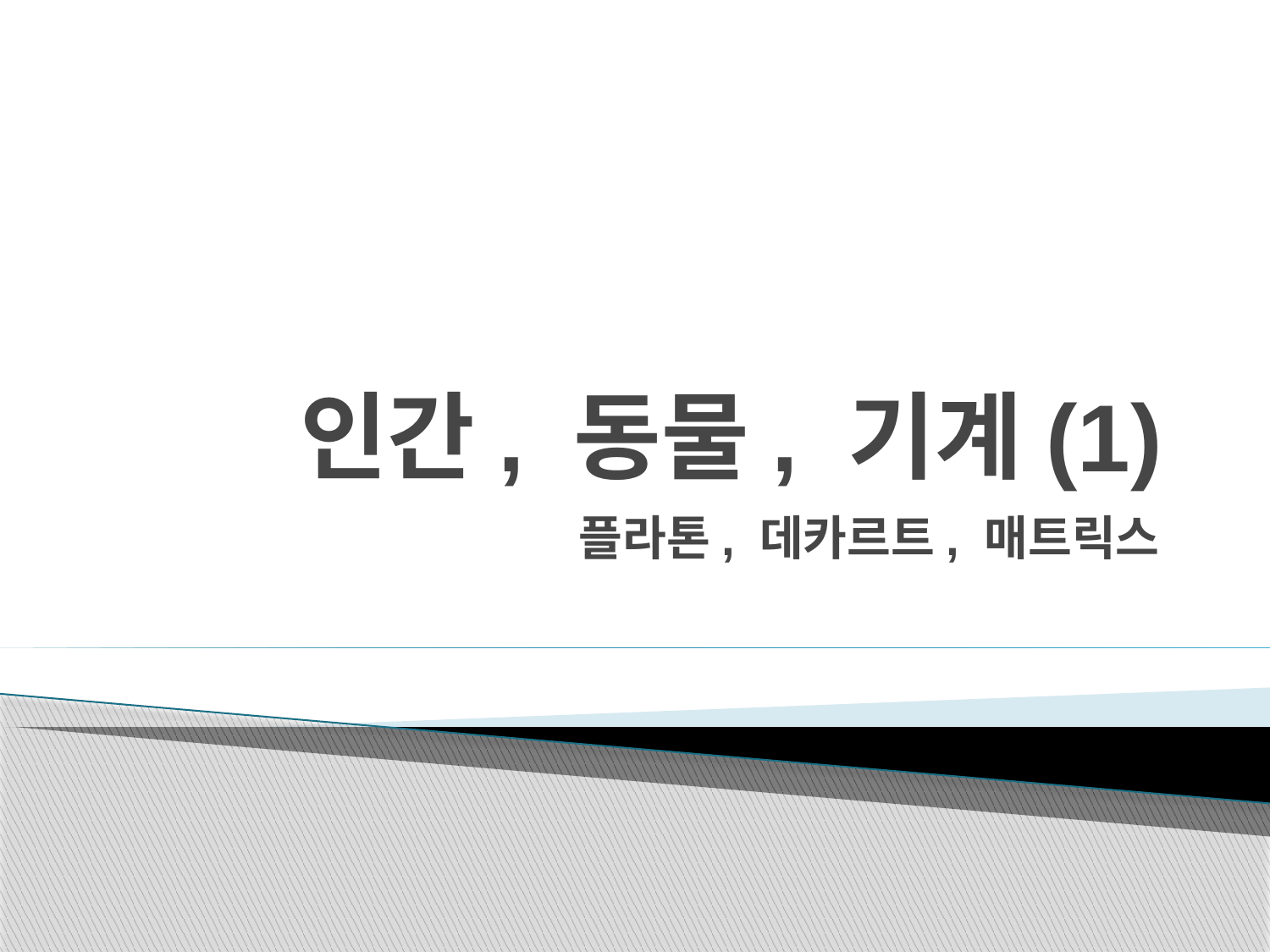

# 인간, 동물, 기계(1)
플라톤, 데카르트, 매트릭스